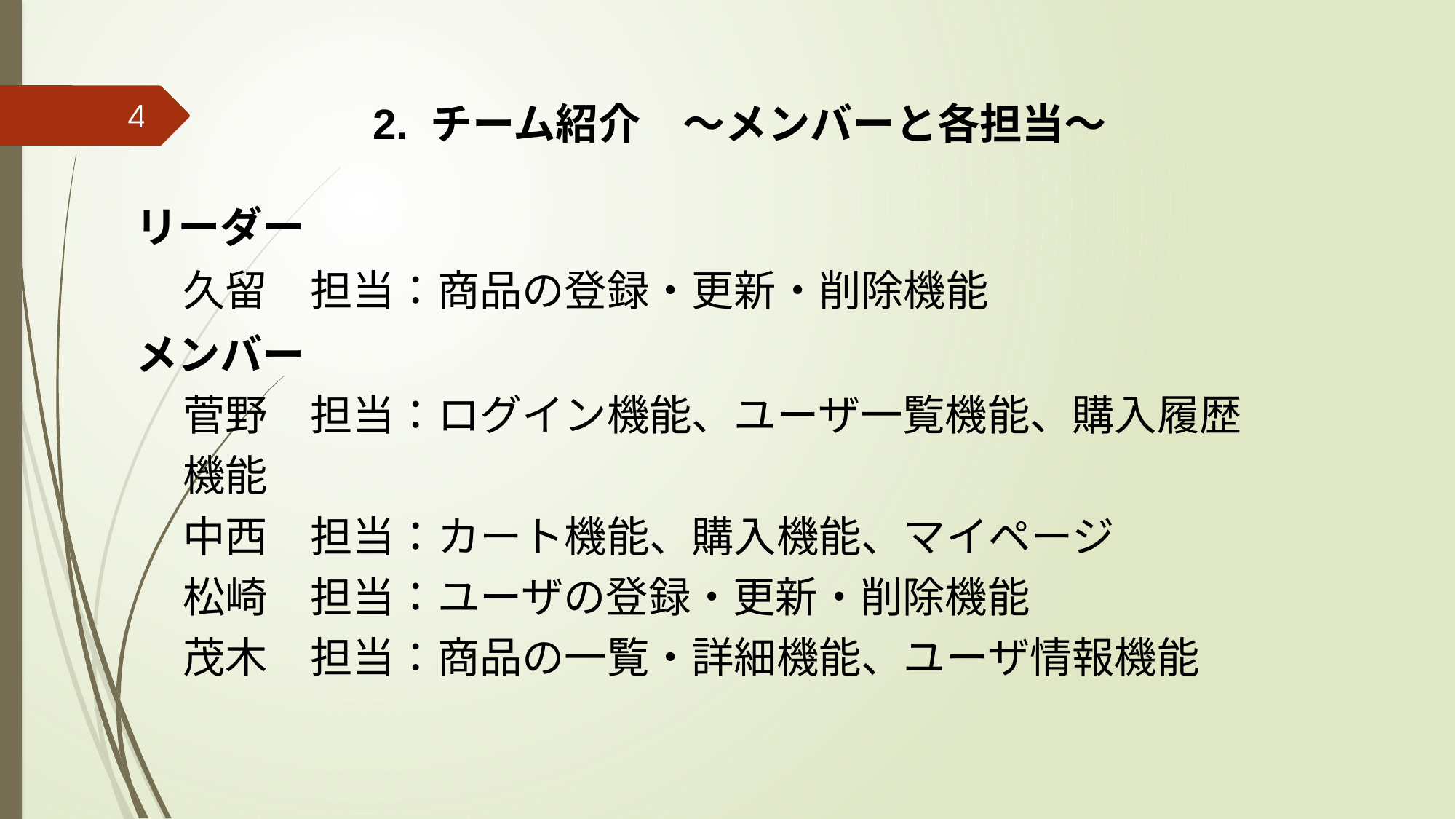

2. チーム紹介　～メンバーと各担当～
4
リーダー
久留　担当：商品の登録・更新・削除機能
メンバー
菅野　担当：ログイン機能、ユーザ一覧機能、購入履歴機能
中西　担当：カート機能、購入機能、マイページ
松崎　担当：ユーザの登録・更新・削除機能
茂木　担当：商品の一覧・詳細機能、ユーザ情報機能